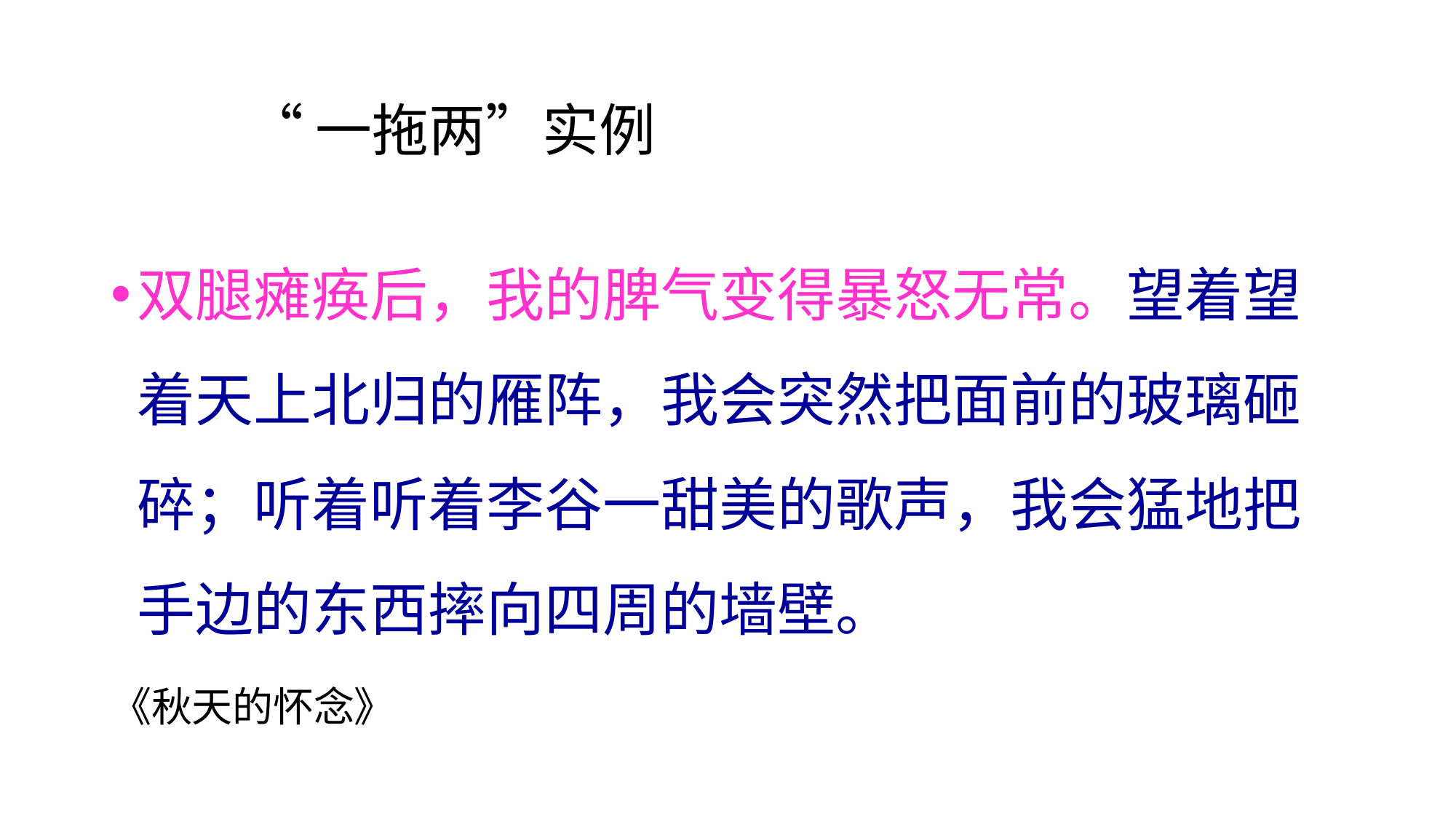

# “一拖两”实例
双腿瘫痪后，我的脾气变得暴怒无常。望着望着天上北归的雁阵，我会突然把面前的玻璃砸碎；听着听着李谷一甜美的歌声，我会猛地把手边的东西摔向四周的墙壁。
《秋天的怀念》